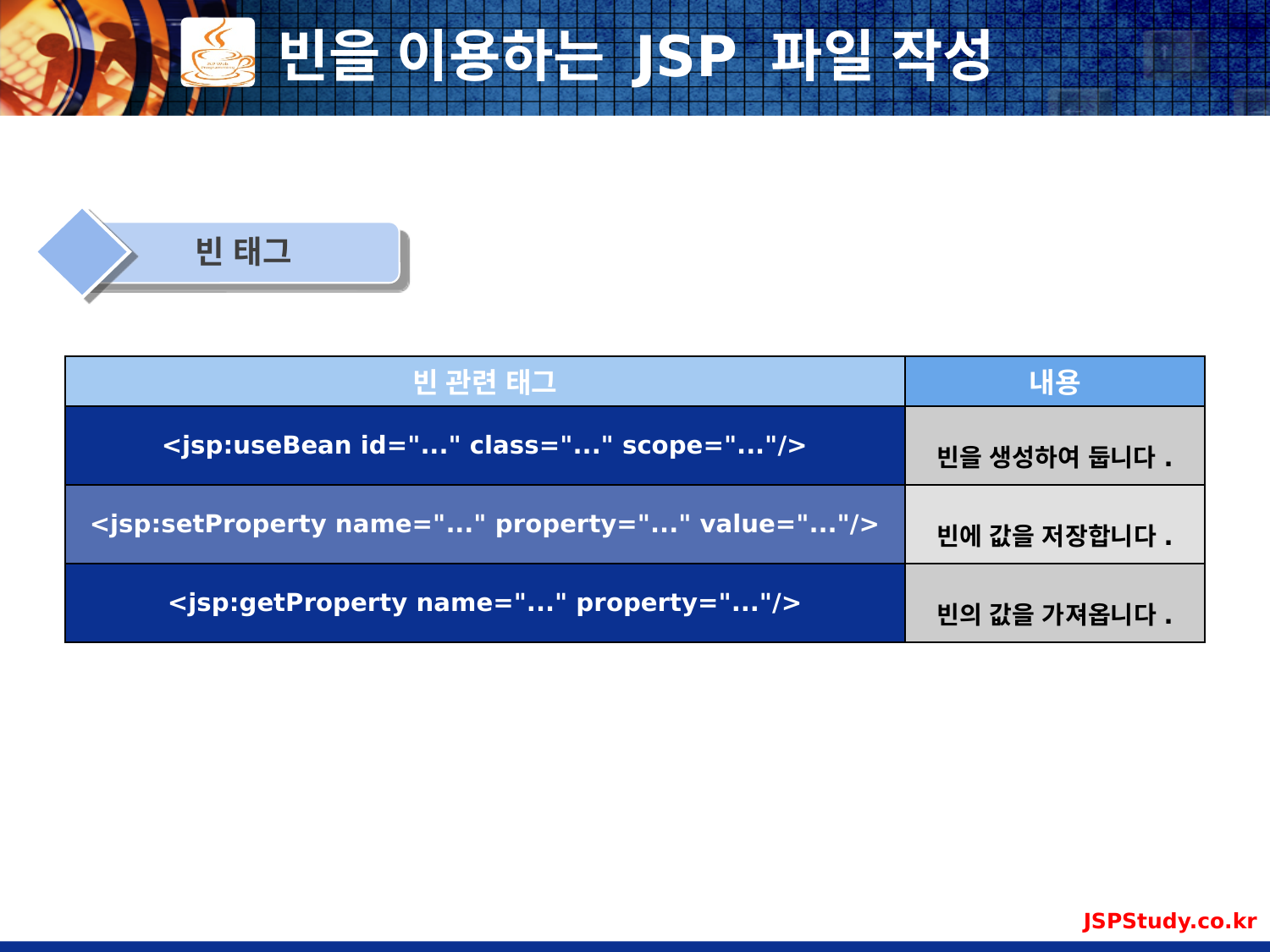

# 빈을 이용하는 JSP 파일 작성

빈 태그
| 빈 관련 태그 | 내용 |
| --- | --- |
| <jsp:useBean id="..." class="..." scope="..."/> | 빈을 생성하여 둡니다. |
| <jsp:setProperty name="..." property="..." value="..."/> | 빈에 값을 저장합니다. |
| <jsp:getProperty name="..." property="..."/> | 빈의 값을 가져옵니다. |
JSPStudy.co.kr